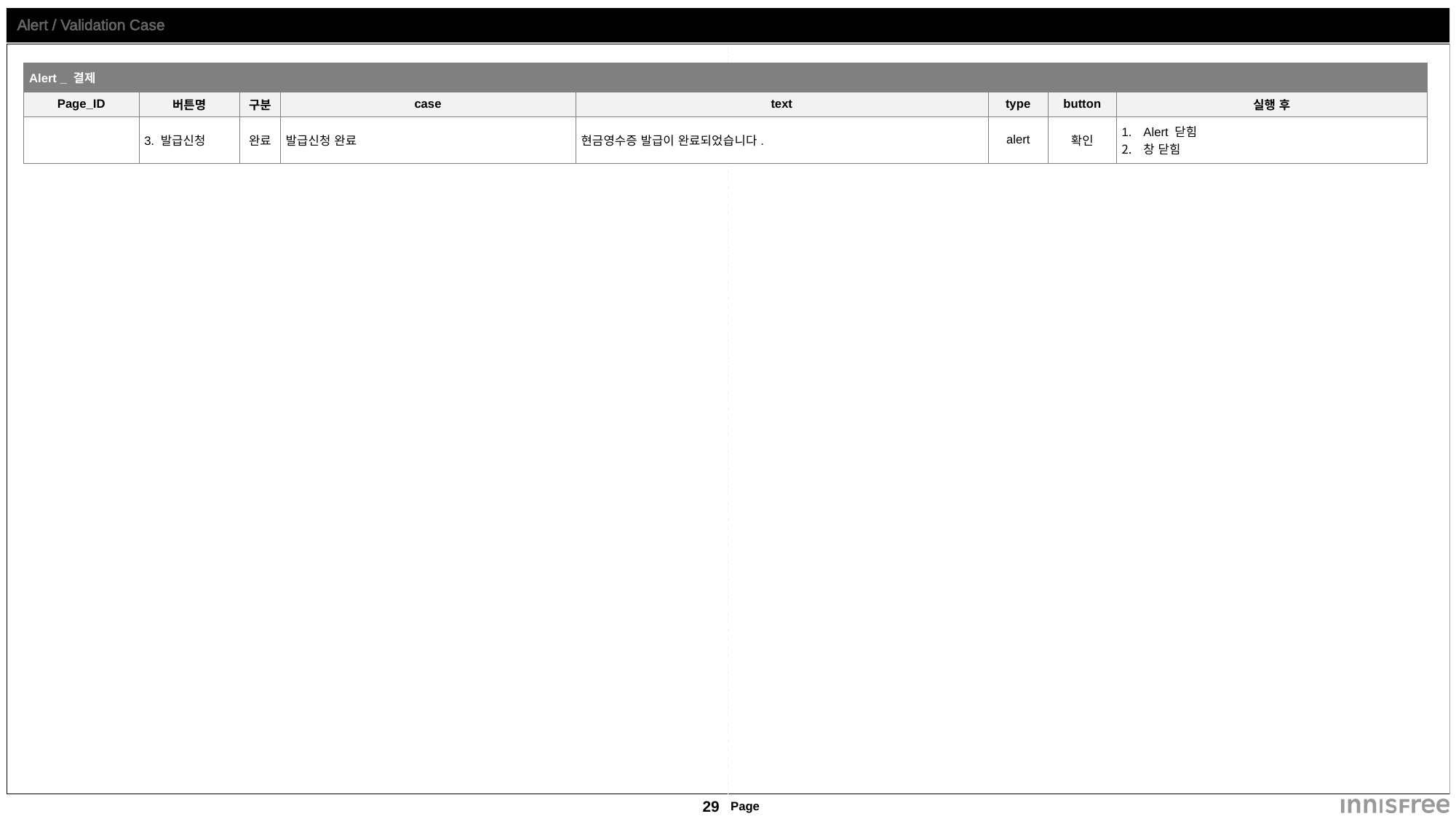

# Alert / Validation Case
| Alert \_ 결제 |  |  |  |  |  |  |  |
| --- | --- | --- | --- | --- | --- | --- | --- |
| Page\_ID | 버튼명 | 구분 | case | text | type | button | 실행 후 |
|  | 3. 발급신청 | 완료 | 발급신청 완료 | 현금영수증 발급이 완료되었습니다. | alert | 확인 | Alert 닫힘 창 닫힘 |